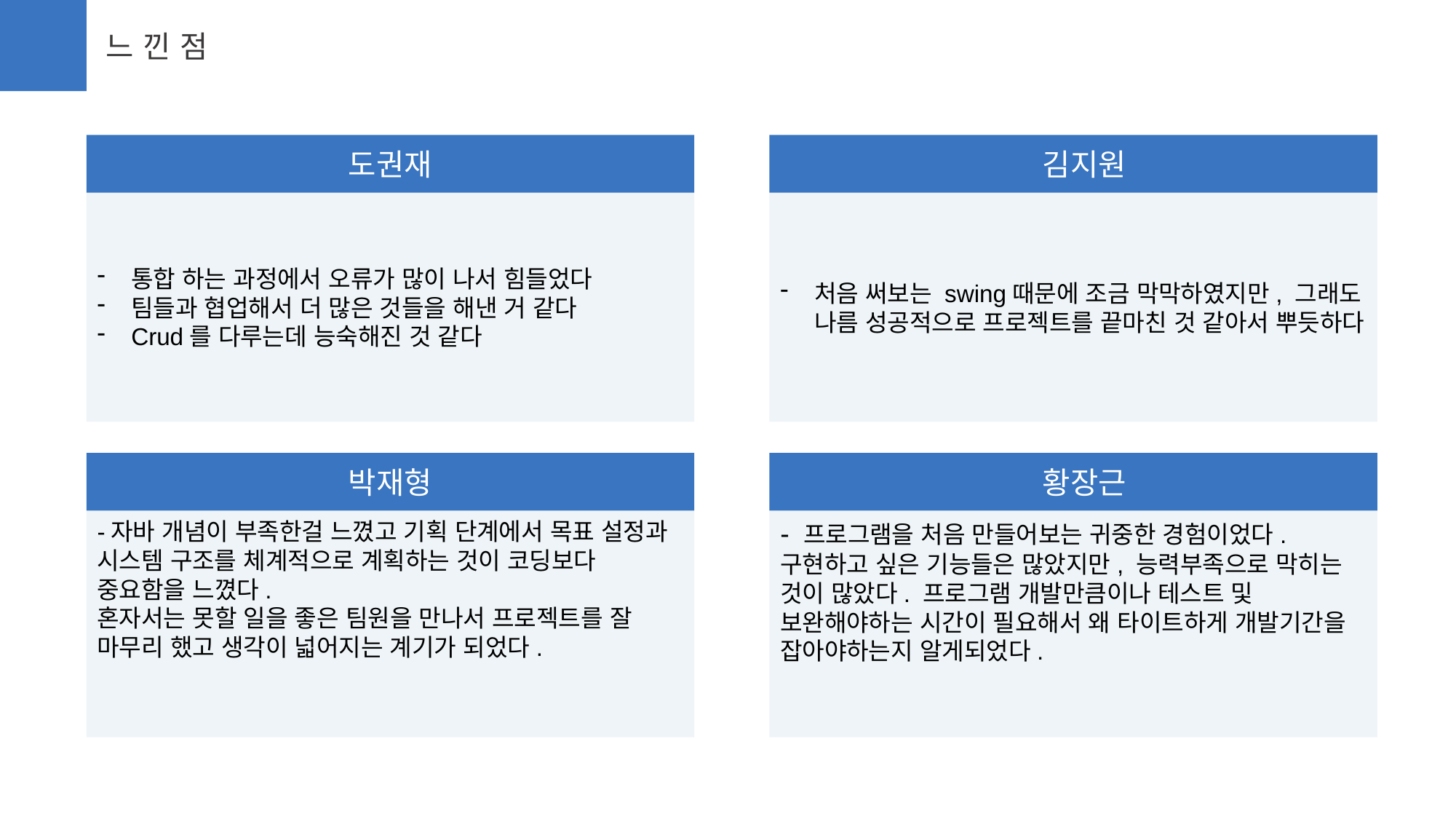

느낀점

도권재
김지원
처음 써보는 swing때문에 조금 막막하였지만, 그래도 나름 성공적으로 프로젝트를 끝마친 것 같아서 뿌듯하다
통합 하는 과정에서 오류가 많이 나서 힘들었다
팀들과 협업해서 더 많은 것들을 해낸 거 같다
Crud를 다루는데 능숙해진 것 같다

황장근
박재형
-자바 개념이 부족한걸 느꼈고 기획 단계에서 목표 설정과 시스템 구조를 체계적으로 계획하는 것이 코딩보다 중요함을 느꼈다.
혼자서는 못할 일을 좋은 팀원을 만나서 프로젝트를 잘 마무리 했고 생각이 넓어지는 계기가 되었다.
- 프로그램을 처음 만들어보는 귀중한 경험이었다. 구현하고 싶은 기능들은 많았지만, 능력부족으로 막히는 것이 많았다. 프로그램 개발만큼이나 테스트 및 보완해야하는 시간이 필요해서 왜 타이트하게 개발기간을 잡아야하는지 알게되었다.